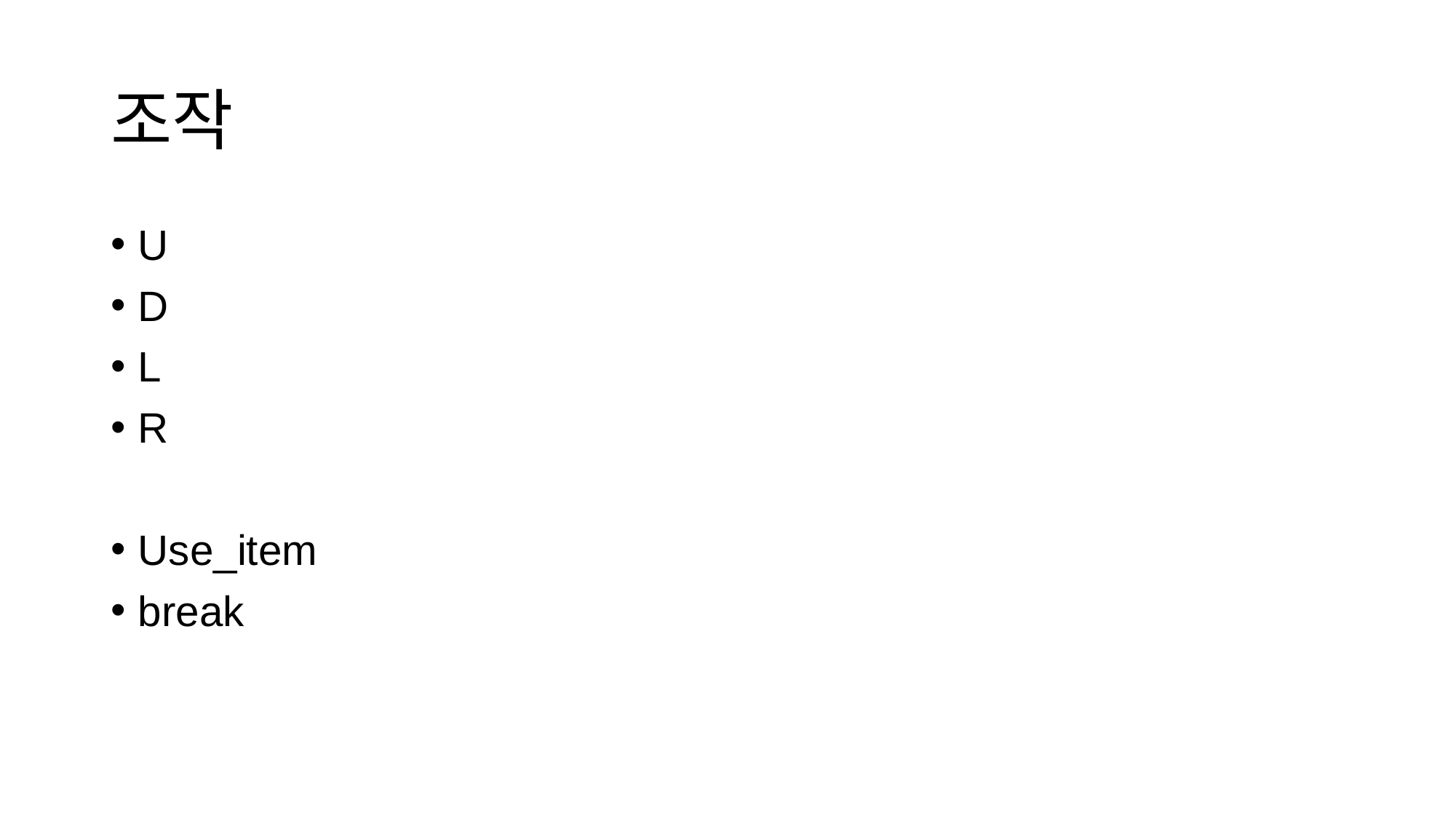

# 조작
U
D
L
R

Use_item
break